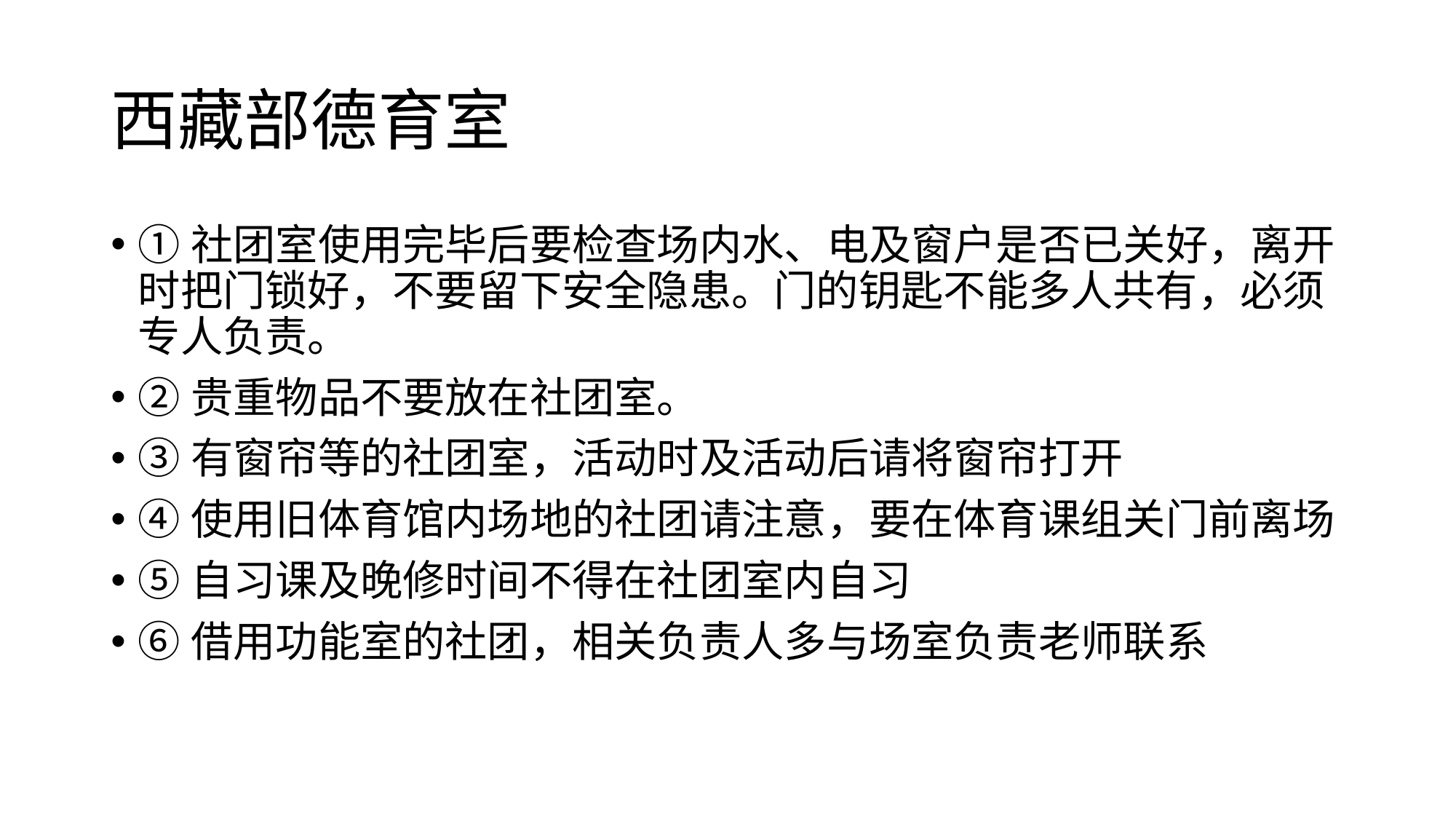

# 西藏部德育室
①社团室使用完毕后要检查场内水、电及窗户是否已关好，离开时把门锁好，不要留下安全隐患。门的钥匙不能多人共有，必须专人负责。
②贵重物品不要放在社团室。
③有窗帘等的社团室，活动时及活动后请将窗帘打开
④使用旧体育馆内场地的社团请注意，要在体育课组关门前离场
⑤自习课及晚修时间不得在社团室内自习
⑥借用功能室的社团，相关负责人多与场室负责老师联系